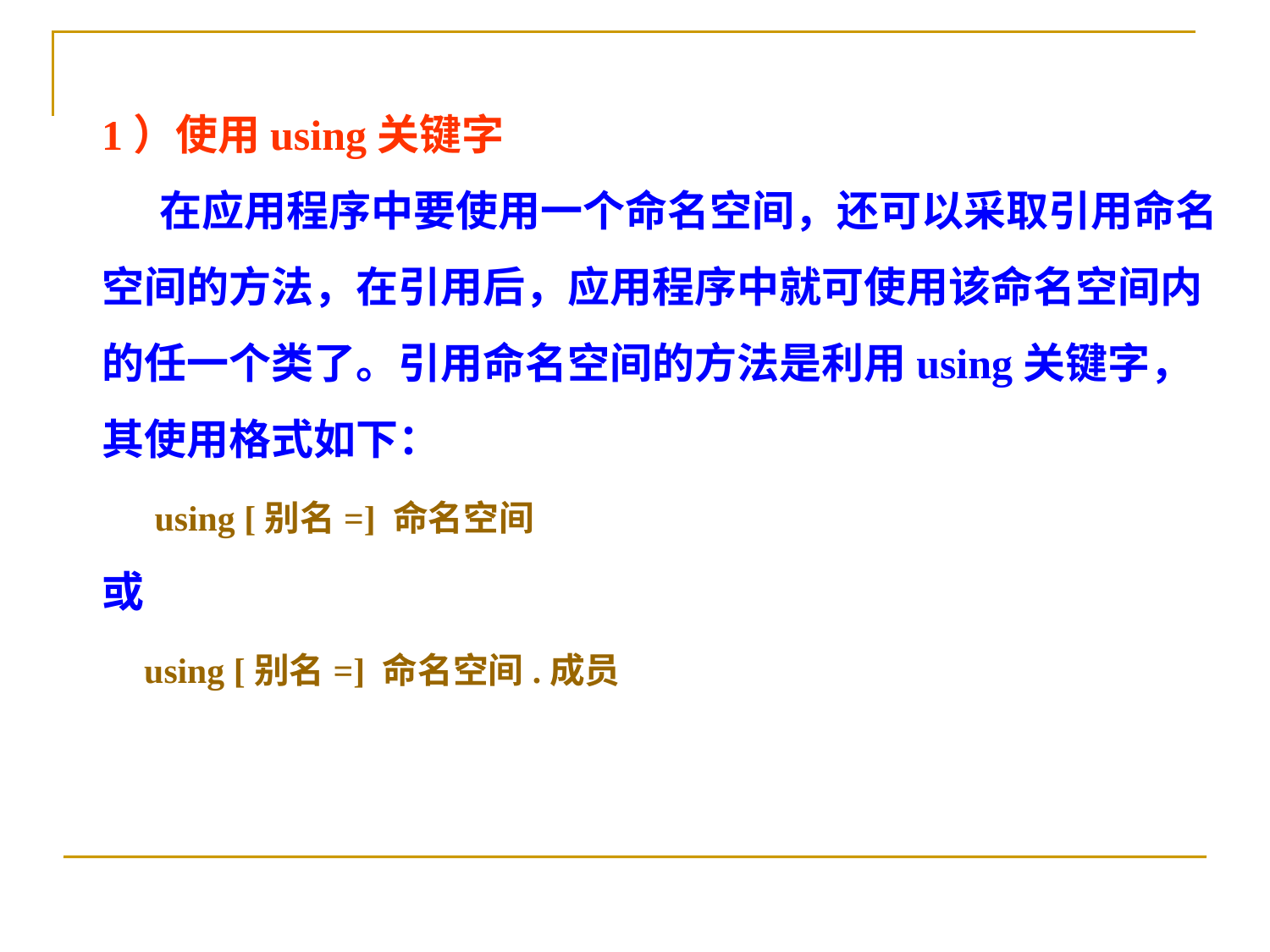

1）使用using关键字
     在应用程序中要使用一个命名空间，还可以采取引用命名空间的方法，在引用后，应用程序中就可使用该命名空间内的任一个类了。引用命名空间的方法是利用using关键字，其使用格式如下：
     using [别名=] 命名空间
或
    using [别名=] 命名空间.成员